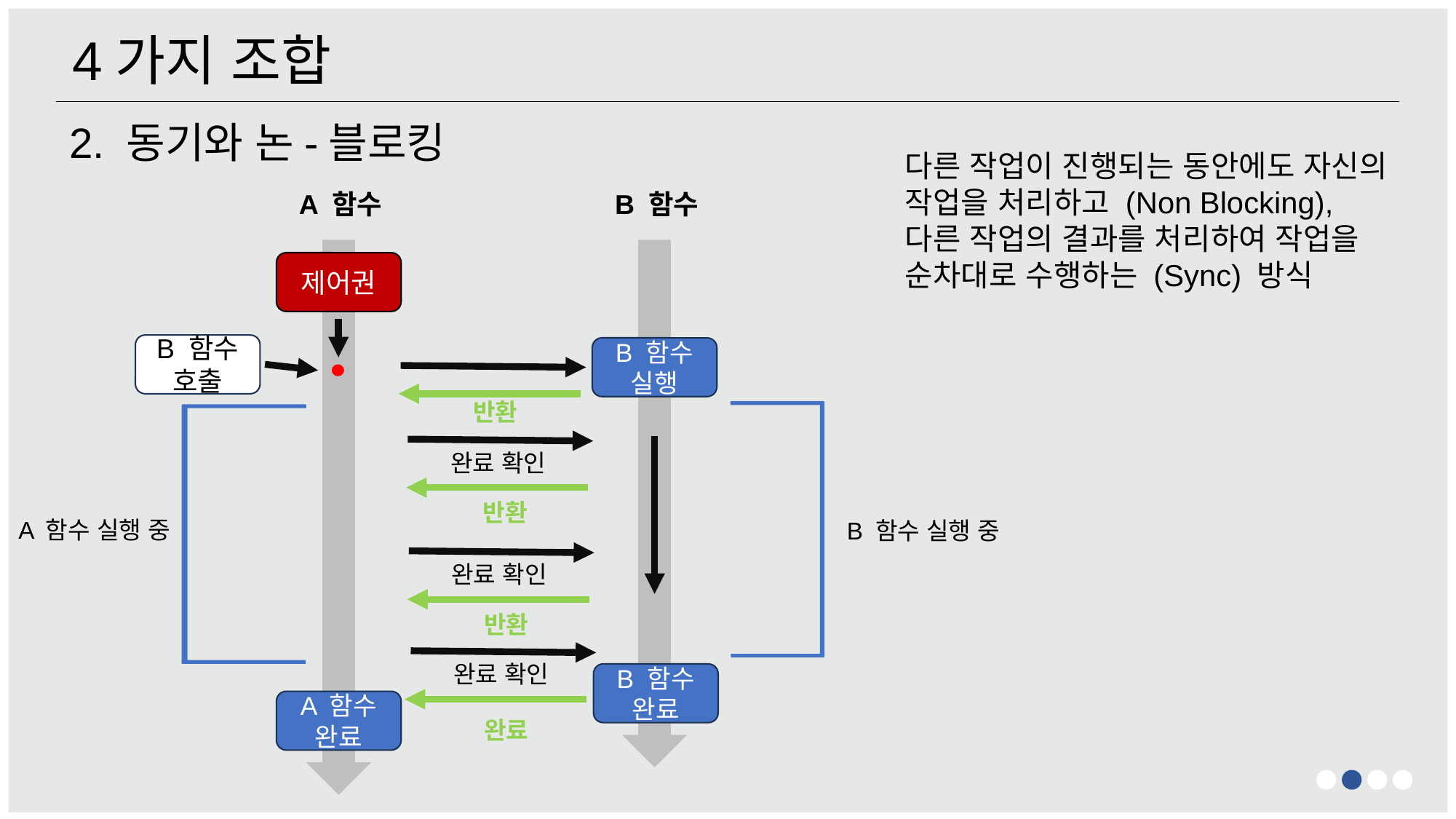

4가지 조합
2. 동기와 논-블로킹
다른 작업이 진행되는 동안에도 자신의 작업을 처리하고 (Non Blocking), 다른 작업의 결과를 처리하여 작업을 순차대로 수행하는 (Sync) 방식
A 함수
B 함수

제어권
B 함수 호출
B 함수 실행

반환

완료 확인
반환
A 함수 실행 중
B 함수 실행 중
완료 확인
반환
완료 확인
B 함수 완료
A 함수 완료
완료